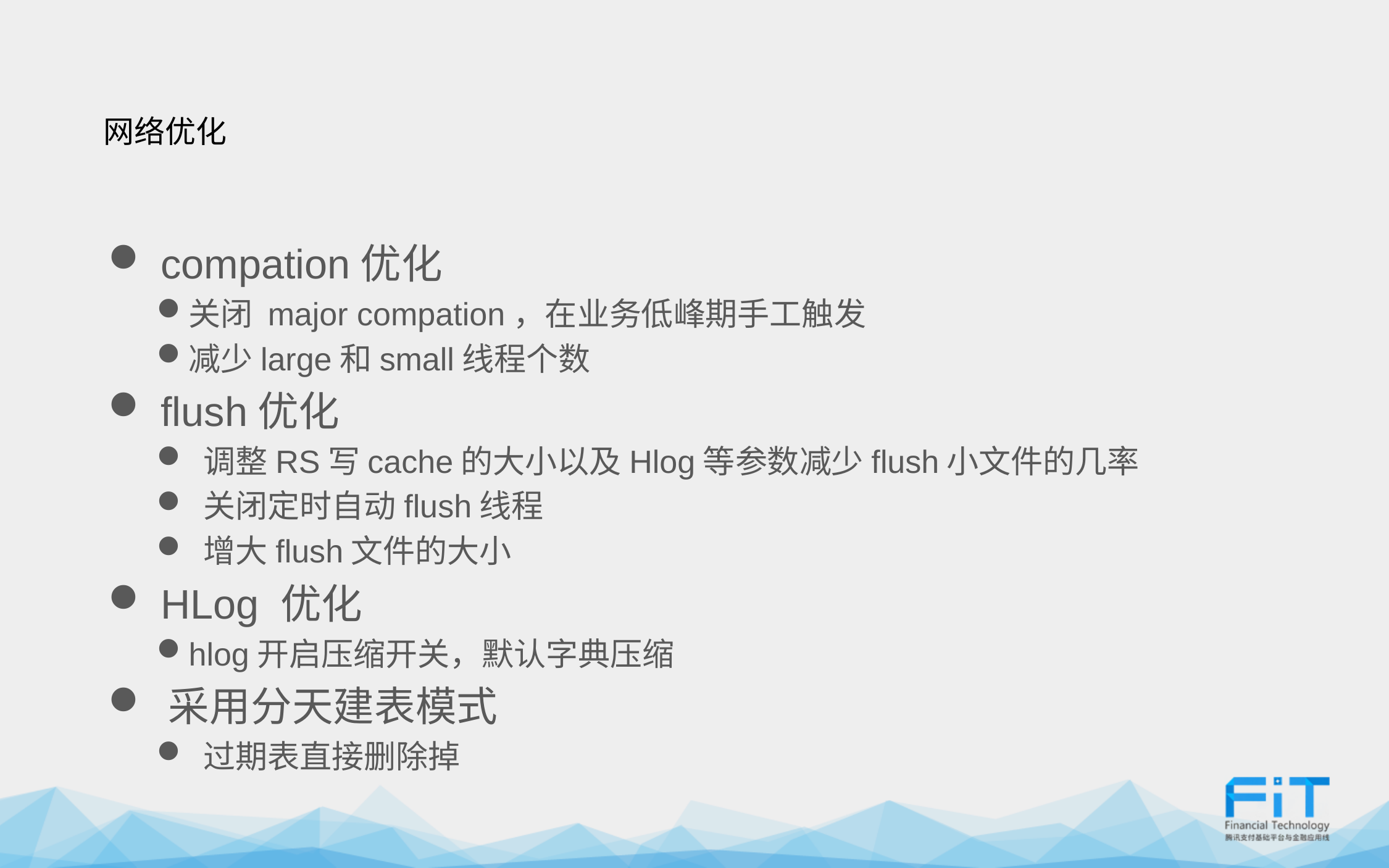

网络优化
 compation优化
关闭 major compation，在业务低峰期手工触发
减少large和small线程个数
 flush优化
 调整RS写cache的大小以及Hlog等参数减少flush小文件的几率
 关闭定时自动flush线程
 增大flush文件的大小
 HLog 优化
hlog开启压缩开关，默认字典压缩
 采用分天建表模式
 过期表直接删除掉